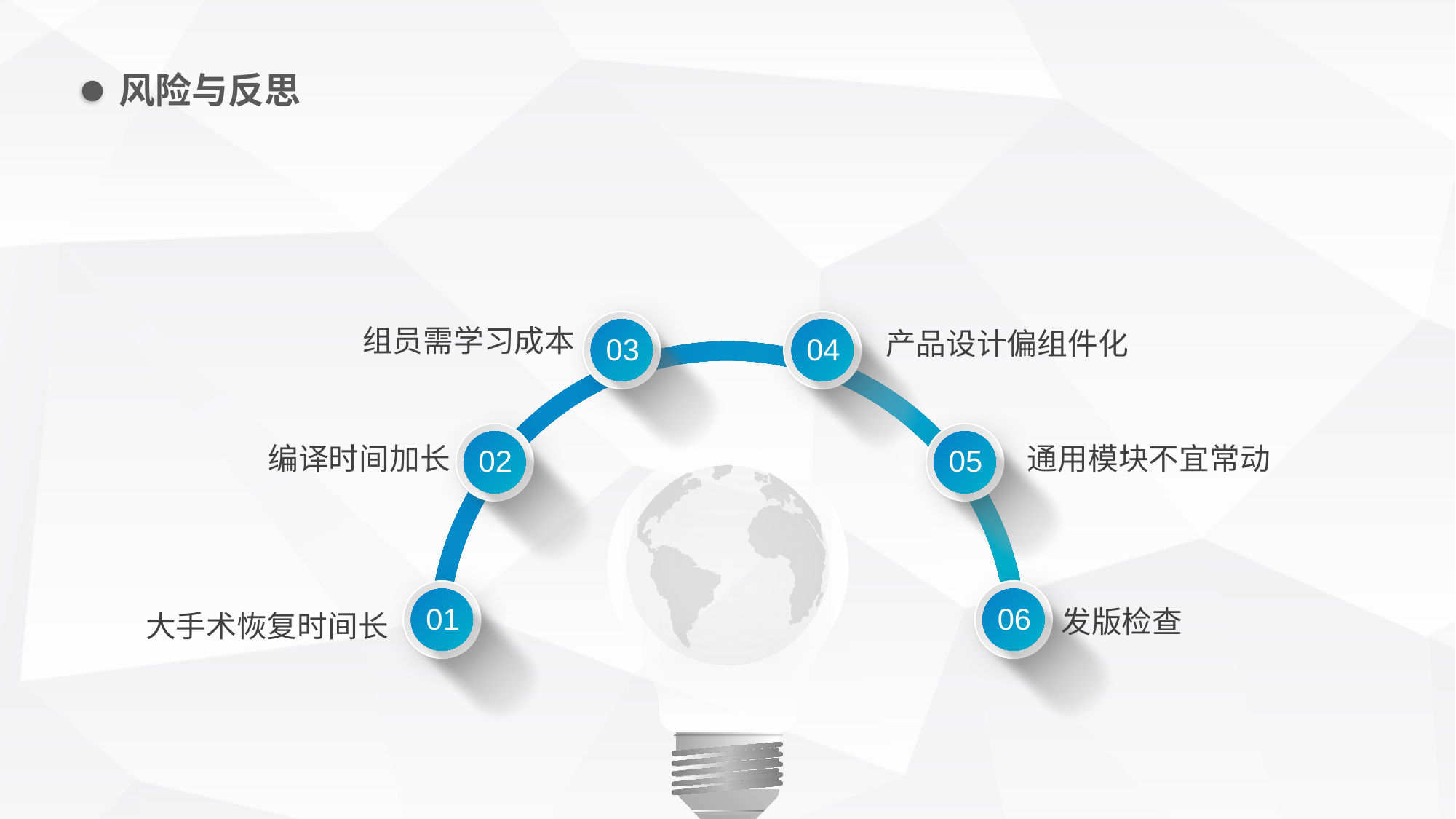

风险与反思

03

04

组员需学习成本
产品设计偏组件化

02

05

编译时间加长
通用模块不宜常动

01

06

发版检查
大手术恢复时间长